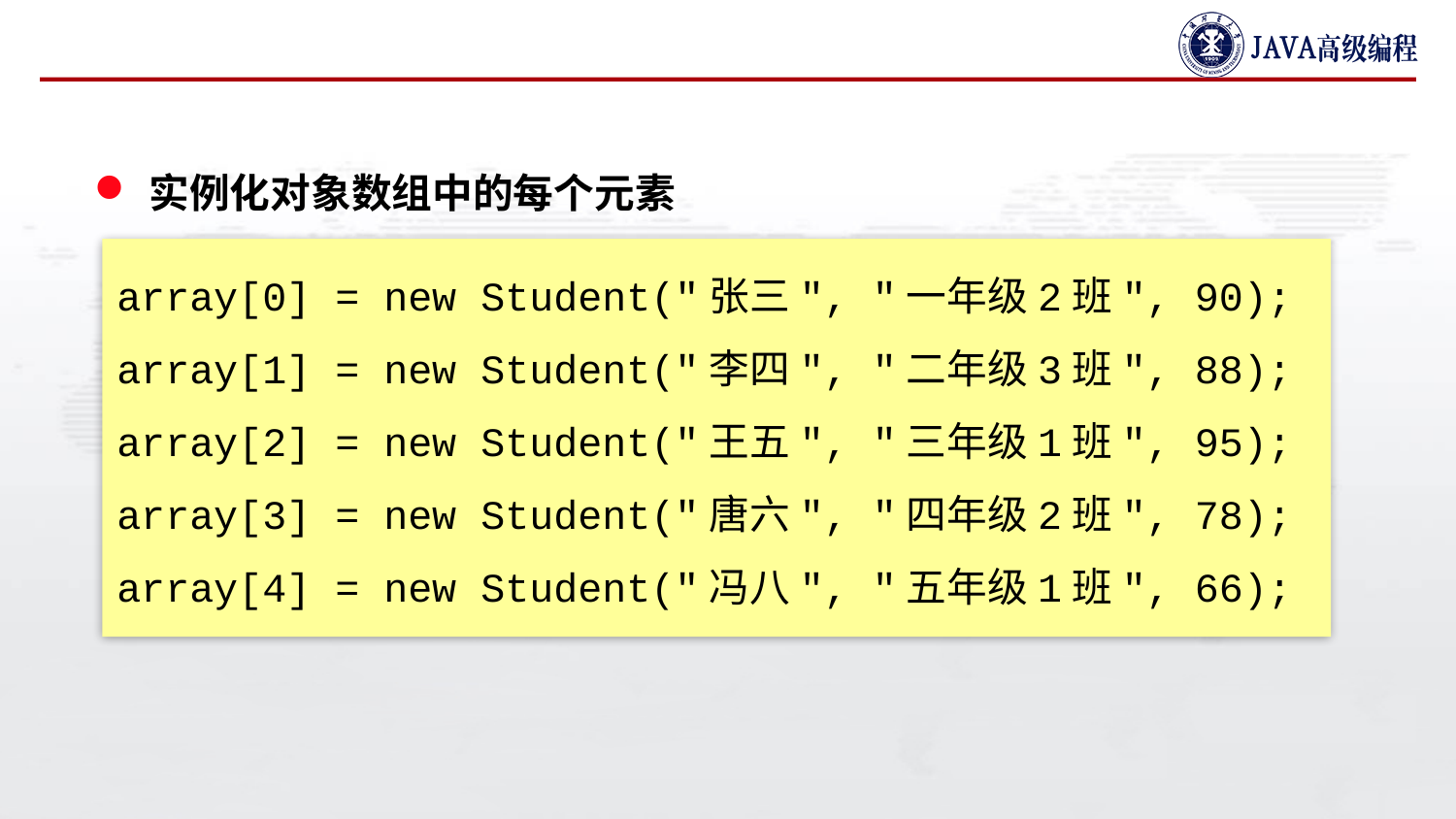

#
实例化对象数组中的每个元素
array[0] = new Student("张三", "一年级2班", 90);
array[1] = new Student("李四", "二年级3班", 88);
array[2] = new Student("王五", "三年级1班", 95);
array[3] = new Student("唐六", "四年级2班", 78);
array[4] = new Student("冯八", "五年级1班", 66);